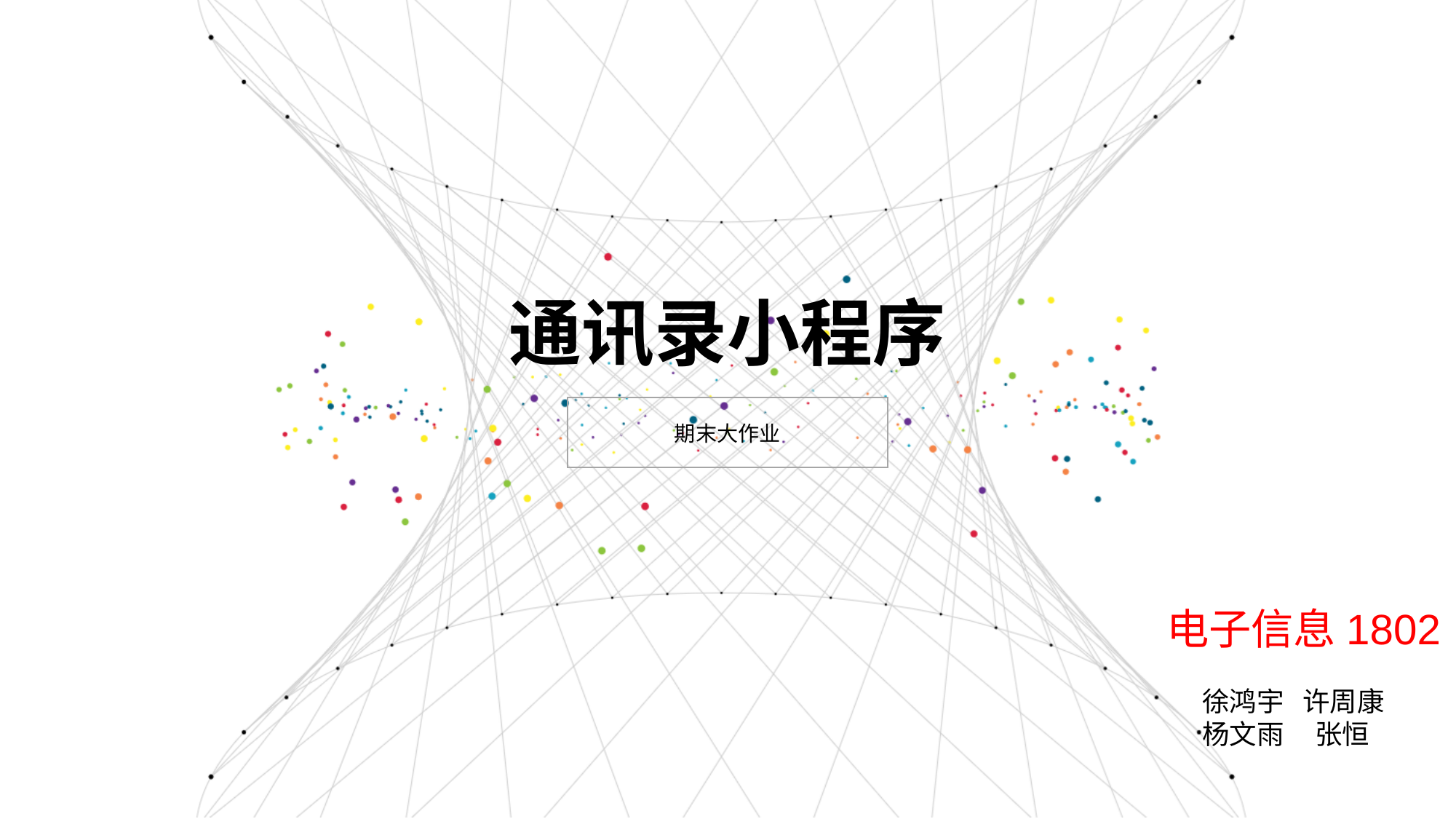

通讯录小程序
期末大作业
电子信息1802
徐鸿宇   许周康
杨文雨     张恒